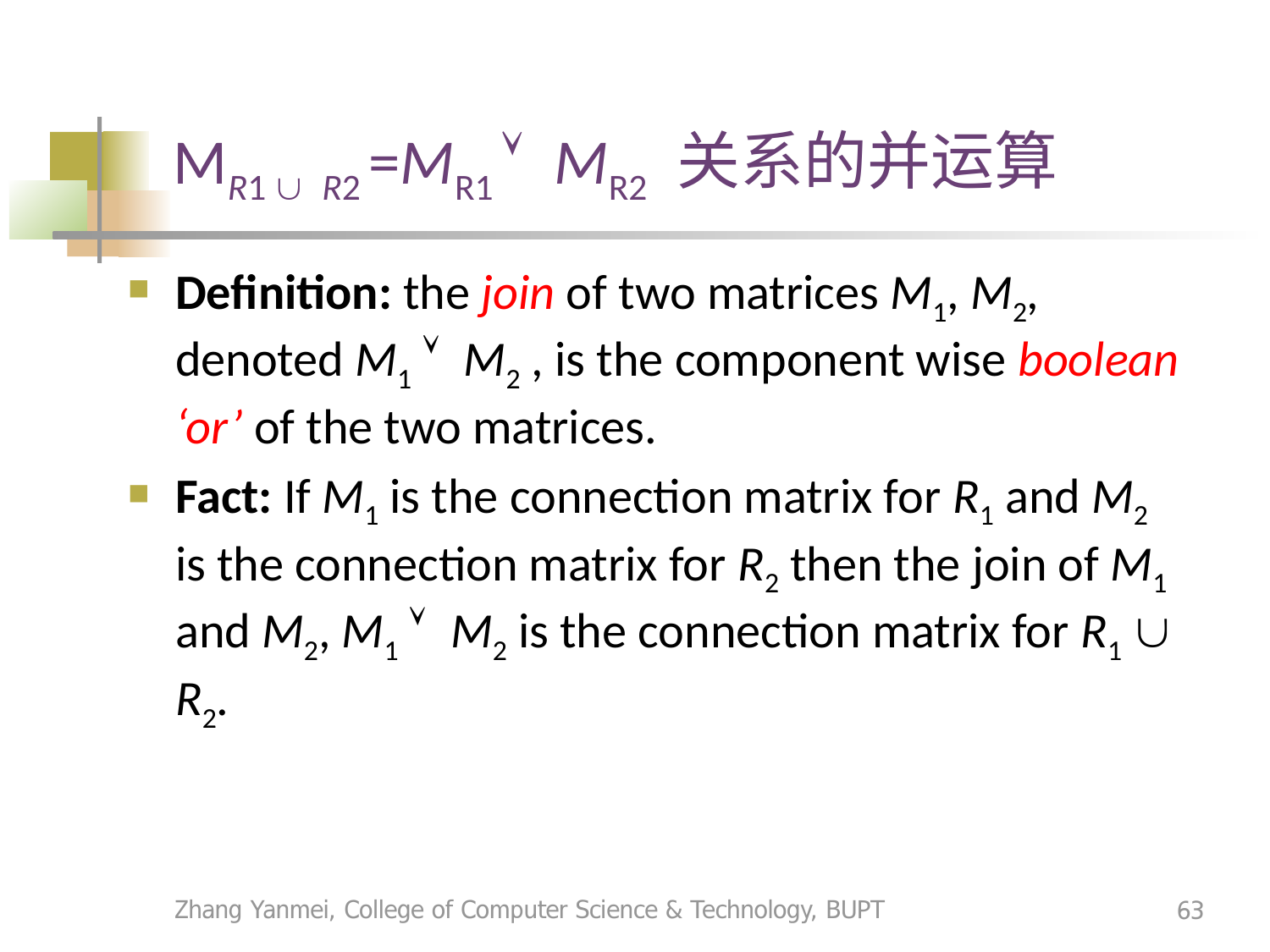

# MR1 ∪ R2 =MR1 ∨ MR2 关系的并运算
Definition: the join of two matrices M1, M2, denoted M1 ∨ M2 , is the component wise boolean ‘or’ of the two matrices.
Fact: If M1 is the connection matrix for R1 and M2 is the connection matrix for R2 then the join of M1 and M2, M1 ∨ M2 is the connection matrix for R1 ∪ R2.
Zhang Yanmei, College of Computer Science & Technology, BUPT
63